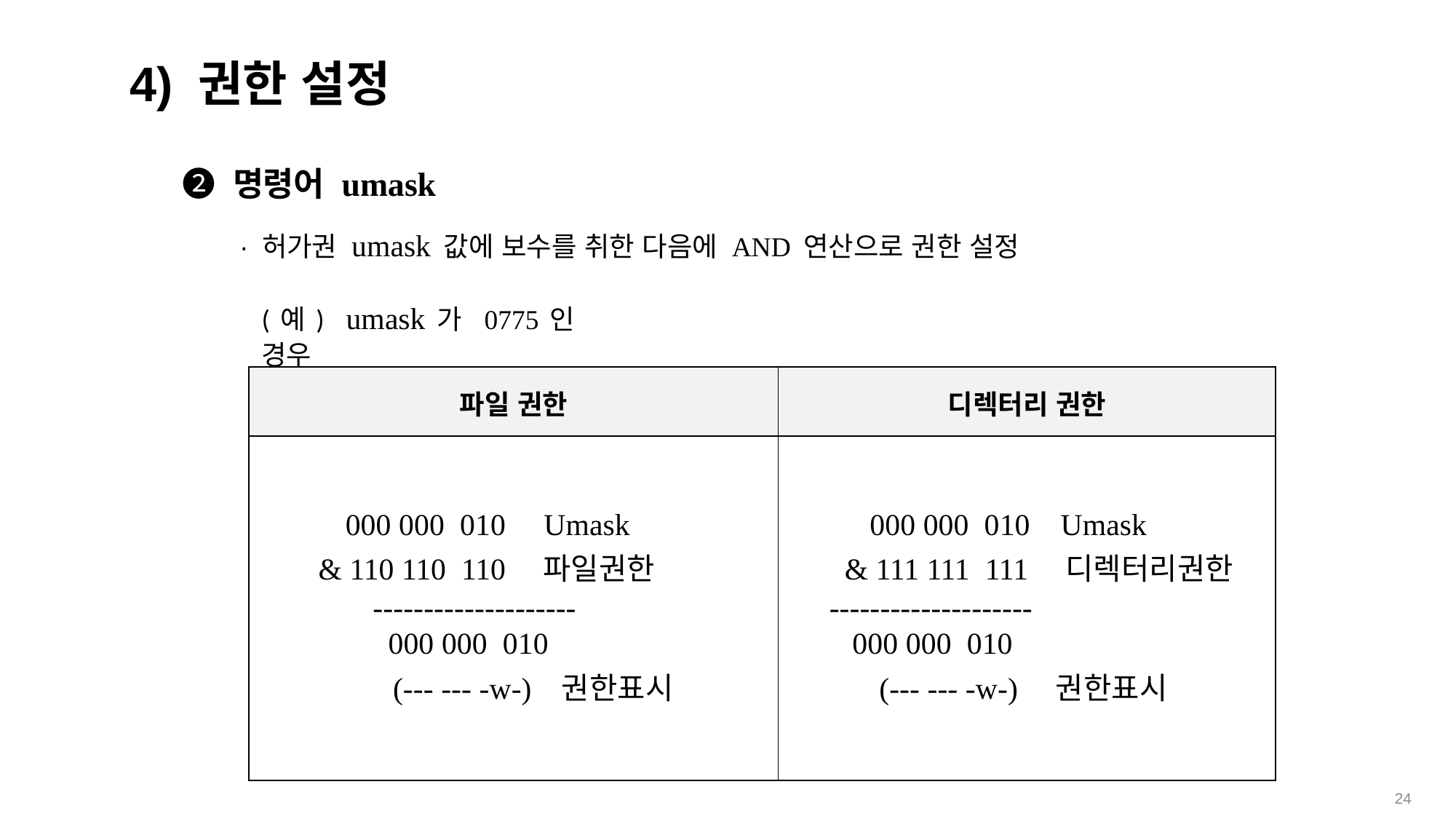

4) 권한 설정
❷ 명령어 umask
∙ 허가권 umask 값에 보수를 취한 다음에 AND 연산으로 권한 설정
(예)  umask가 0775인 경우
| 파일 권한 | 디렉터리 권한 |
| --- | --- |
| 000 000 010 Umask & 110 110 110 파일권한 -------------------- 000 000 010 (--- --- -w-) 권한표시 | 000 000 010 Umask & 111 111 111 디렉터리권한 -------------------- 000 000 010 (--- --- -w-) 권한표시 |
24